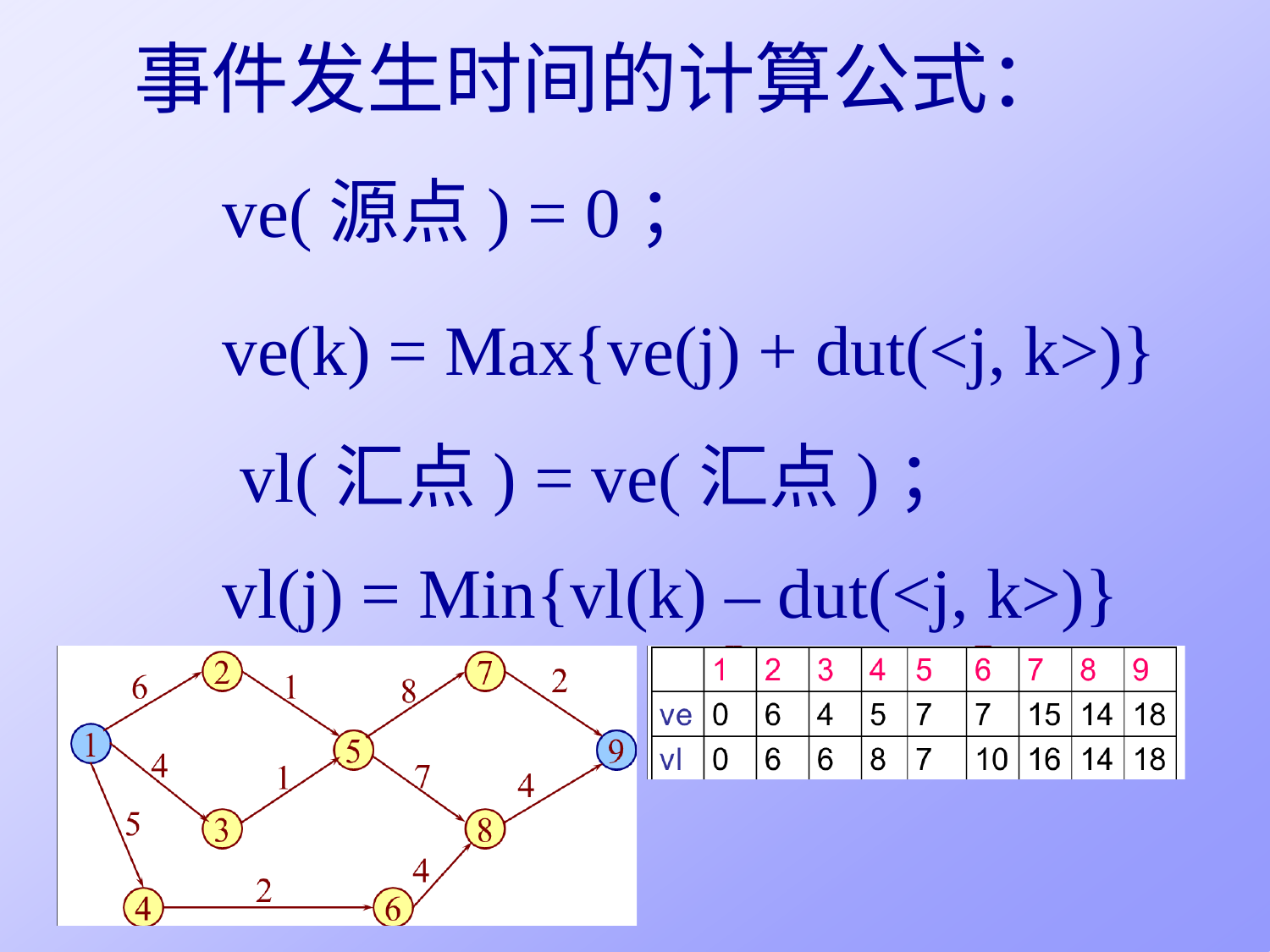

# 事件发生时间的计算公式：
ve(源点) = 0；
ve(k) = Max{ve(j) + dut(<j, k>)}  vl(汇点) = ve(汇点)；
vl(j) = Min{vl(k) – dut(<j, k>)}